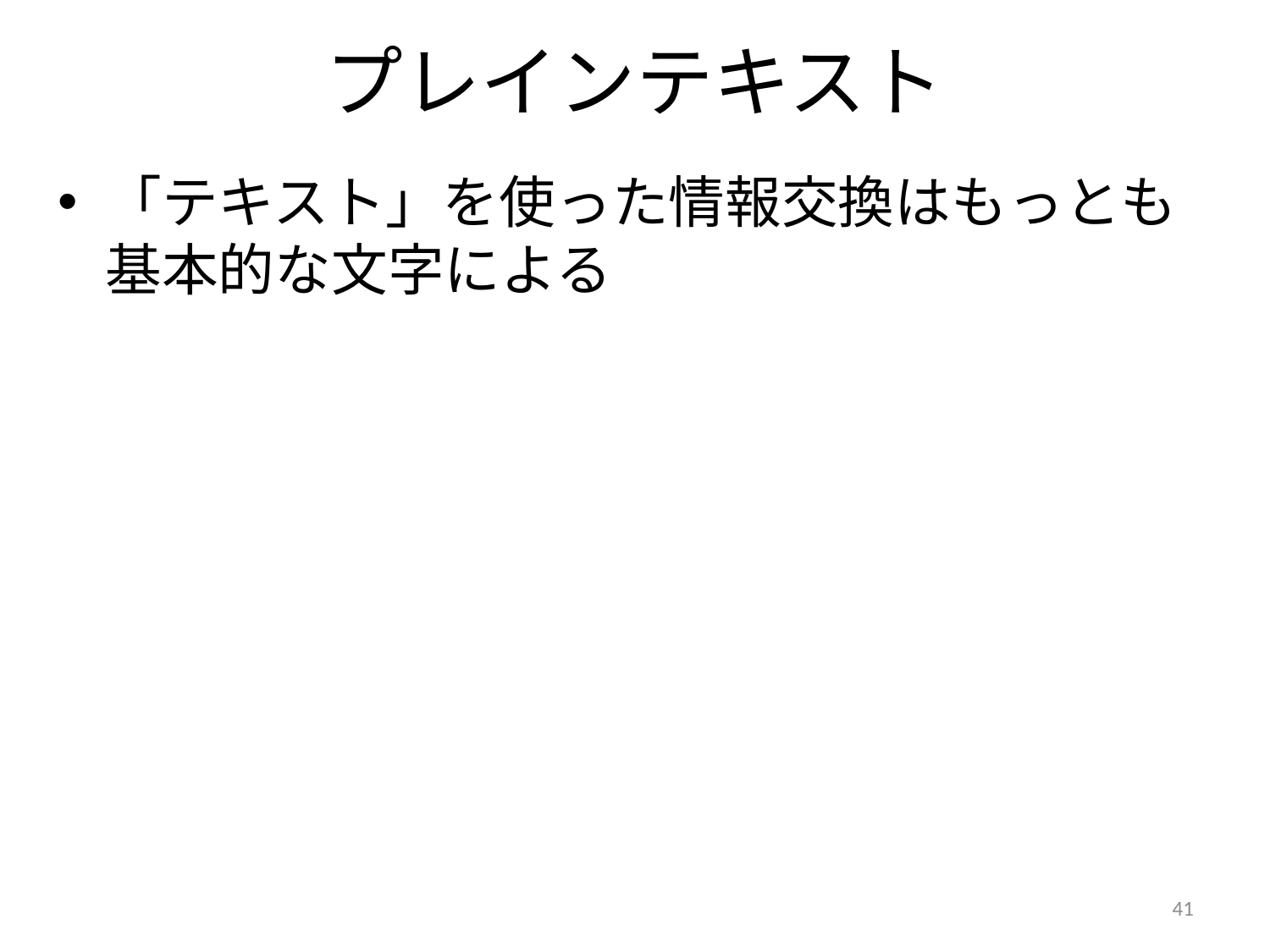

# プレインテキスト
「テキスト」を使った情報交換はもっとも基本的な文字による
41